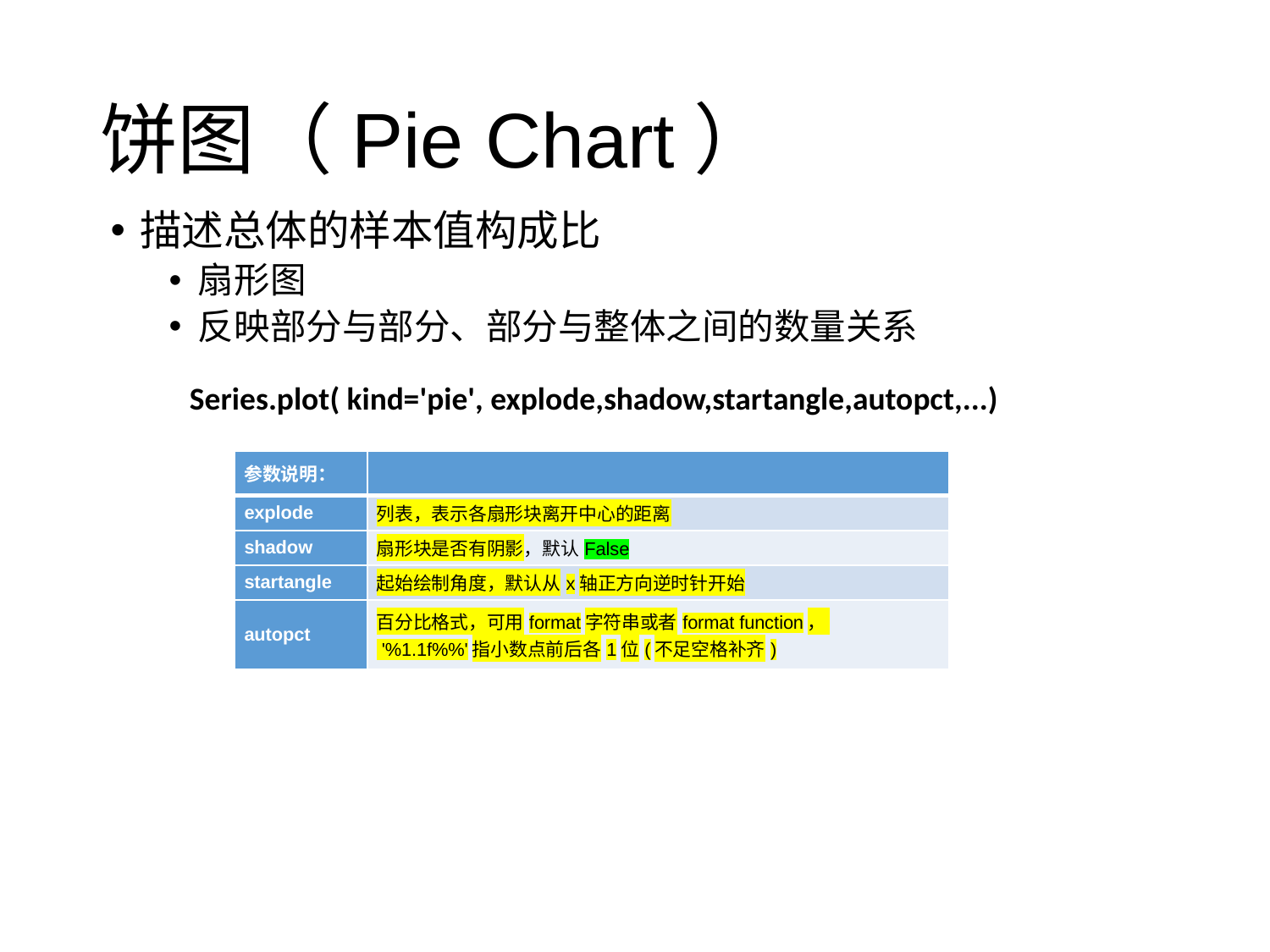

# 饼图（Pie Chart）
描述总体的样本值构成比
扇形图
反映部分与部分、部分与整体之间的数量关系
Series.plot( kind='pie', explode,shadow,startangle,autopct,...)
| 参数说明： |  |
| --- | --- |
| explode | 列表，表示各扇形块离开中心的距离 |
| shadow | 扇形块是否有阴影，默认False |
| startangle | 起始绘制角度，默认从x轴正方向逆时针开始 |
| autopct | 百分比格式，可用format字符串或者format function，  '%1.1f%%'指小数点前后各1位(不足空格补齐) |